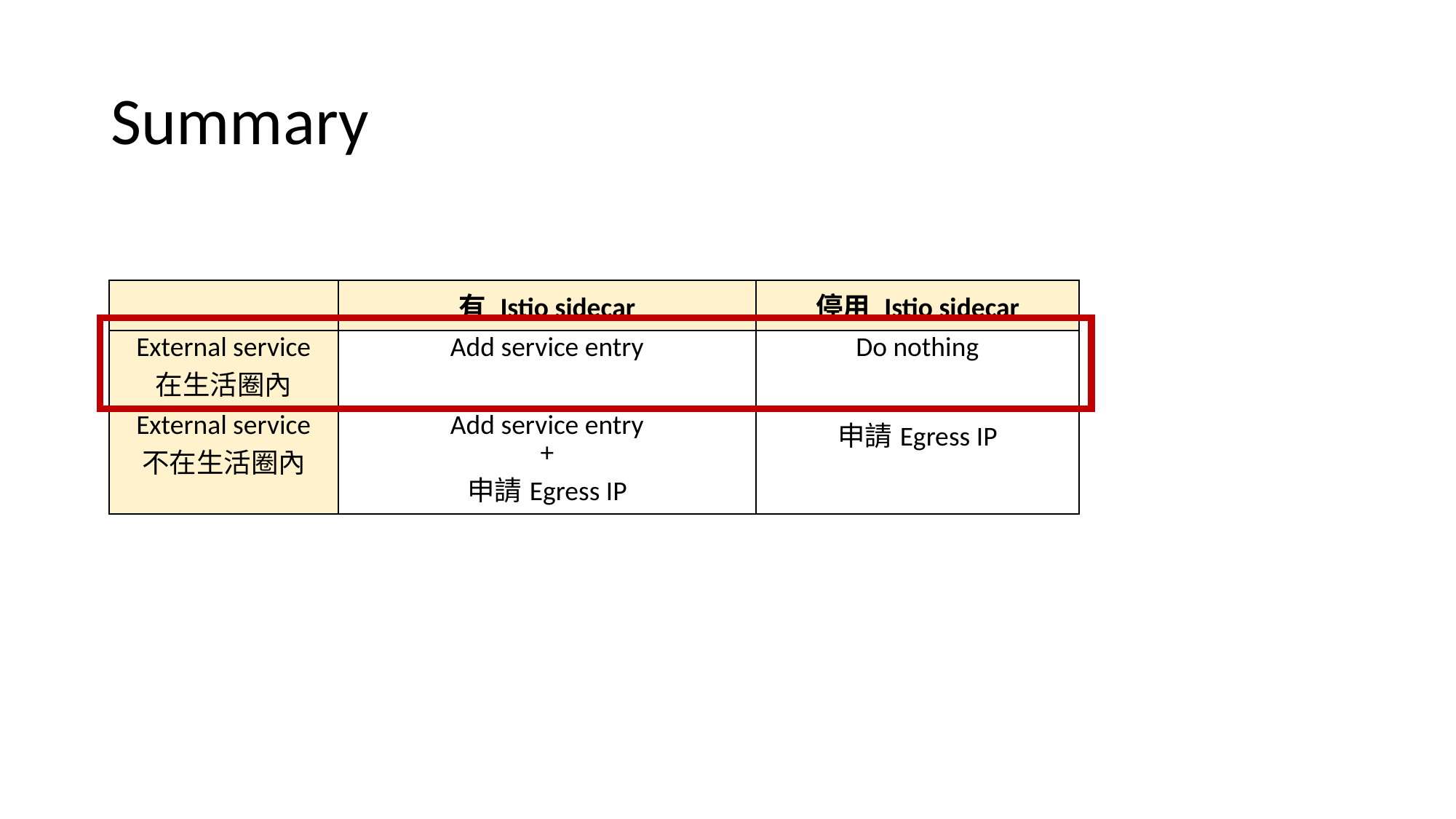

# Summary
|  | 有 Istio sidecar | 停用 Istio sidecar |
| --- | --- | --- |
| External service 在生活圈內 | Add service entry | Do nothing |
| External service 不在生活圈內 | Add service entry + 申請Egress IP | 申請Egress IP |